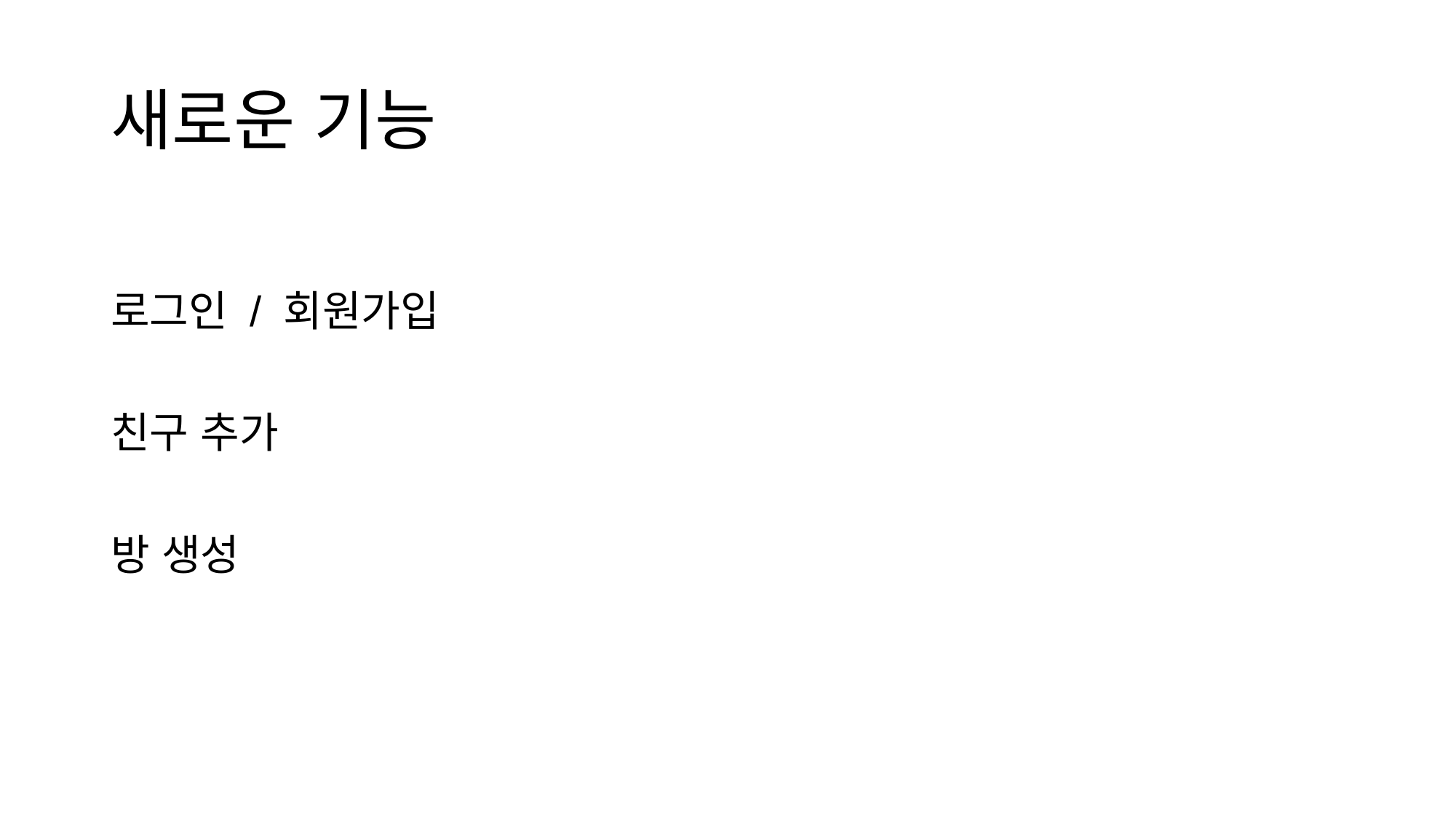

# 새로운 기능

로그인 / 회원가입

친구 추가

방 생성